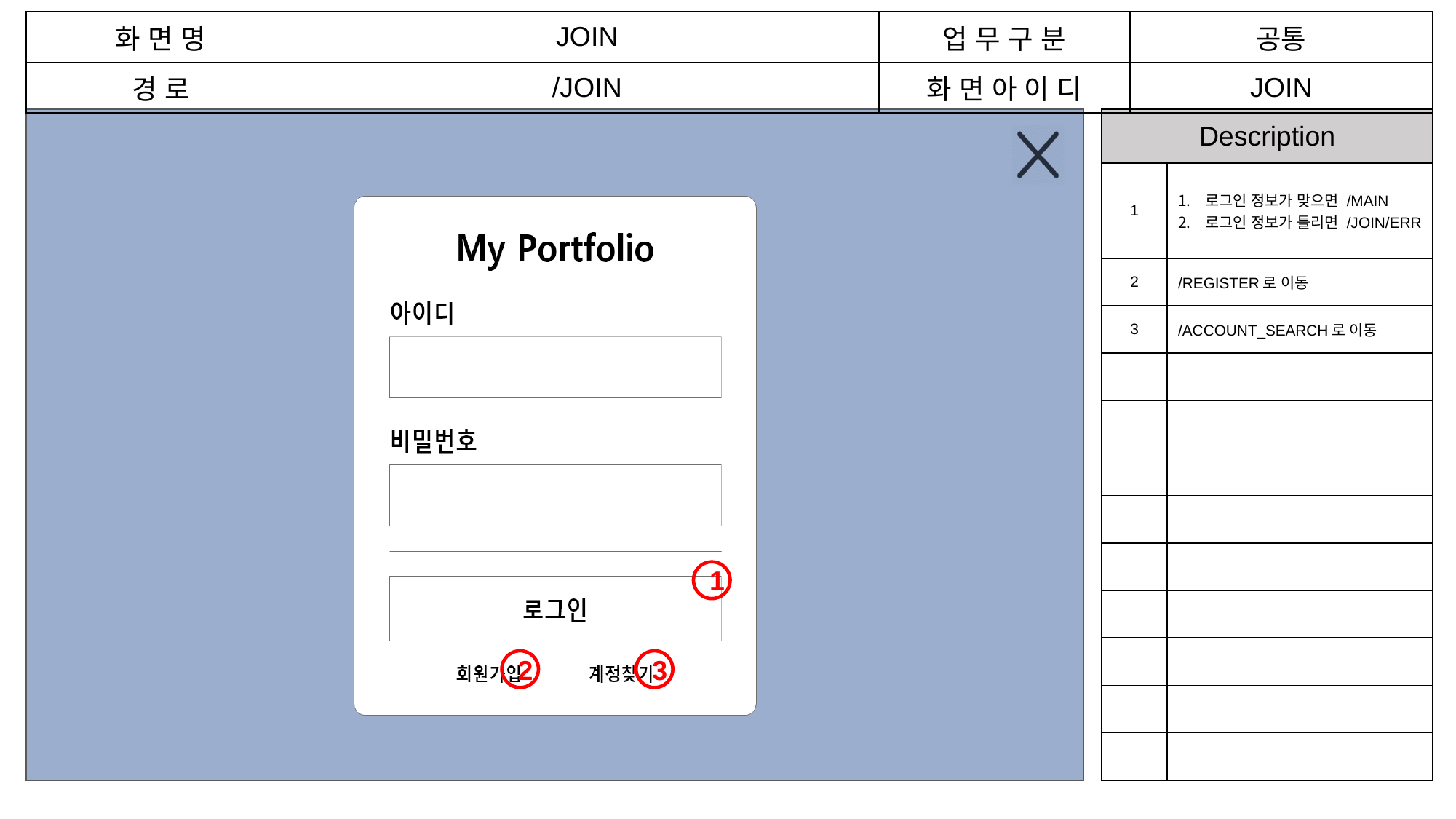

| 화 면 명 | JOIN | 업 무 구 분 | 공통 |
| --- | --- | --- | --- |
| 경 로 | /JOIN | 화 면 아 이 디 | JOIN |

| Description |  |
| --- | --- |
| 1 | 로그인 정보가 맞으면 /MAIN 로그인 정보가 틀리면 /JOIN/ERR |
| 2 | /REGISTER로 이동 |
| 3 | /ACCOUNT\_SEARCH로 이동 |
|  |  |
|  |  |
|  |  |
|  |  |
|  |  |
|  |  |
|  |  |
|  |  |
|  |  |
1
2
3